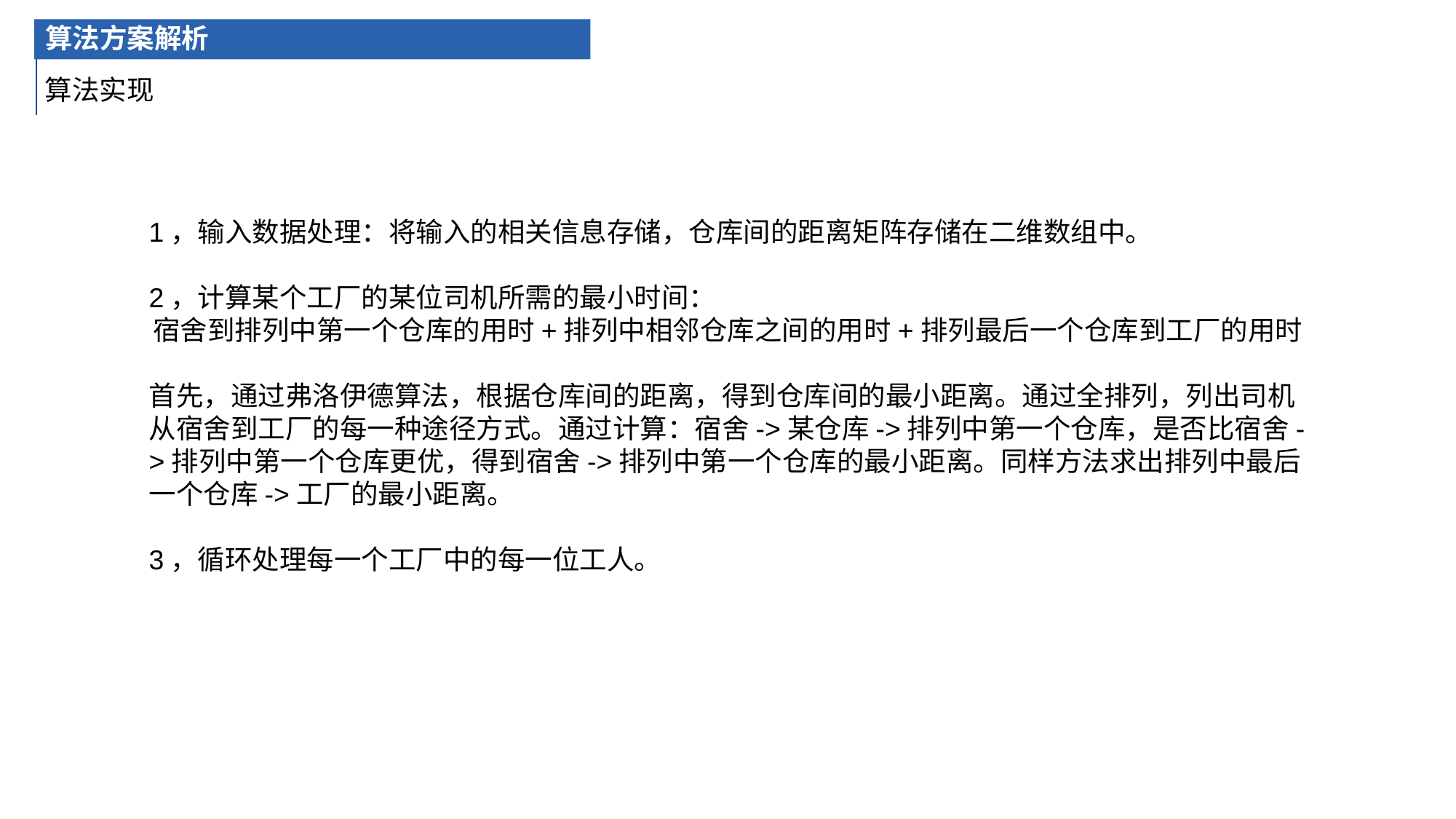

算法方案解析
算法实现
1，输入数据处理：将输入的相关信息存储，仓库间的距离矩阵存储在二维数组中。

2，计算某个工厂的某位司机所需的最小时间：
宿舍到排列中第一个仓库的用时+排列中相邻仓库之间的用时+排列最后一个仓库到工厂的用时

首先，通过弗洛伊德算法，根据仓库间的距离，得到仓库间的最小距离。通过全排列，列出司机从宿舍到工厂的每一种途径方式。通过计算：宿舍->某仓库->排列中第一个仓库，是否比宿舍->排列中第一个仓库更优，得到宿舍->排列中第一个仓库的最小距离。同样方法求出排列中最后一个仓库->工厂的最小距离。

3，循环处理每一个工厂中的每一位工人。